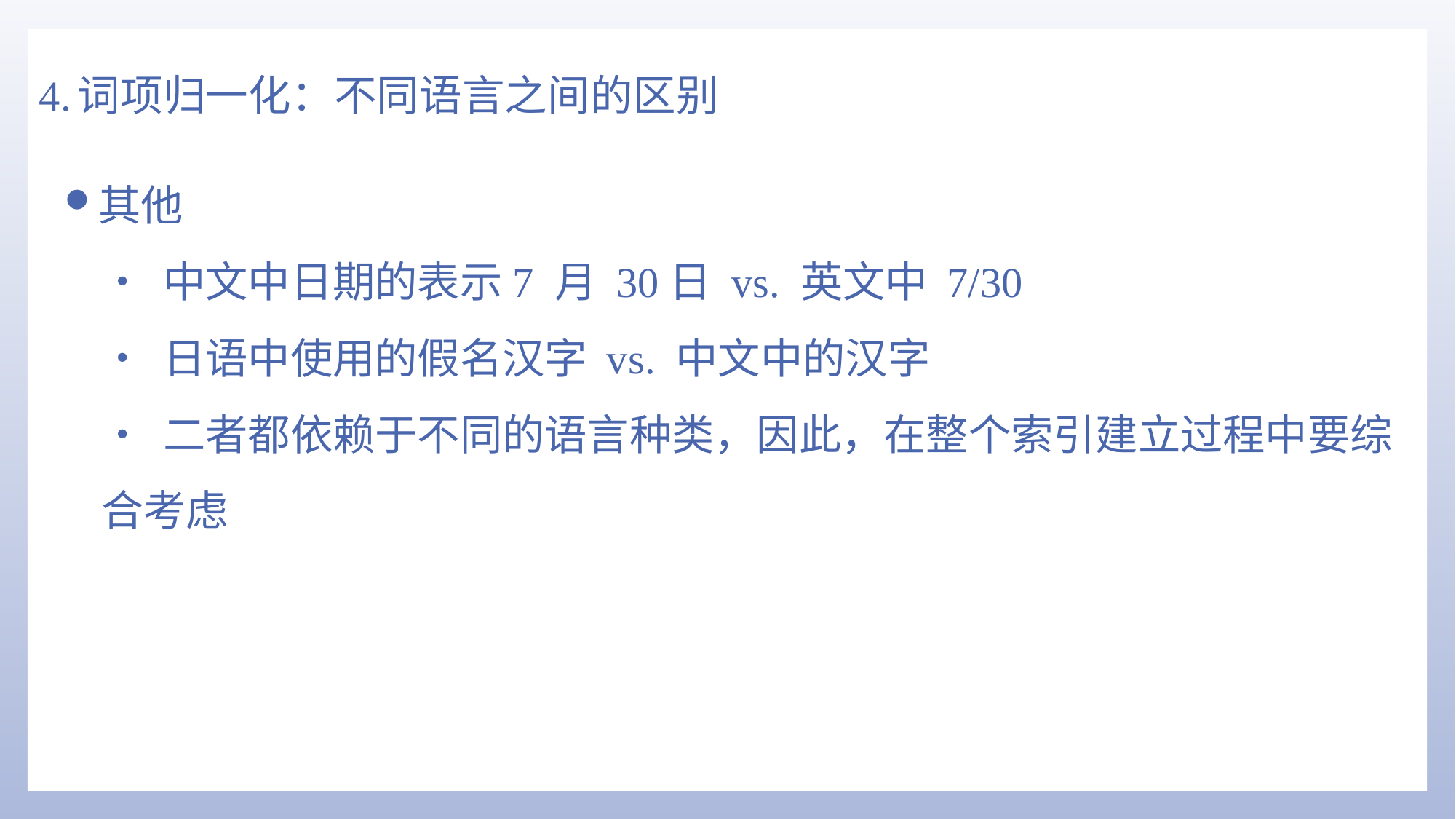

# 4.词项归一化：不同语言之间的区别
其他
• 中文中日期的表示7 月 30日 vs. 英文中 7/30
• 日语中使用的假名汉字 vs. 中文中的汉字
• 二者都依赖于不同的语言种类，因此，在整个索引建立过程中要综
合考虑